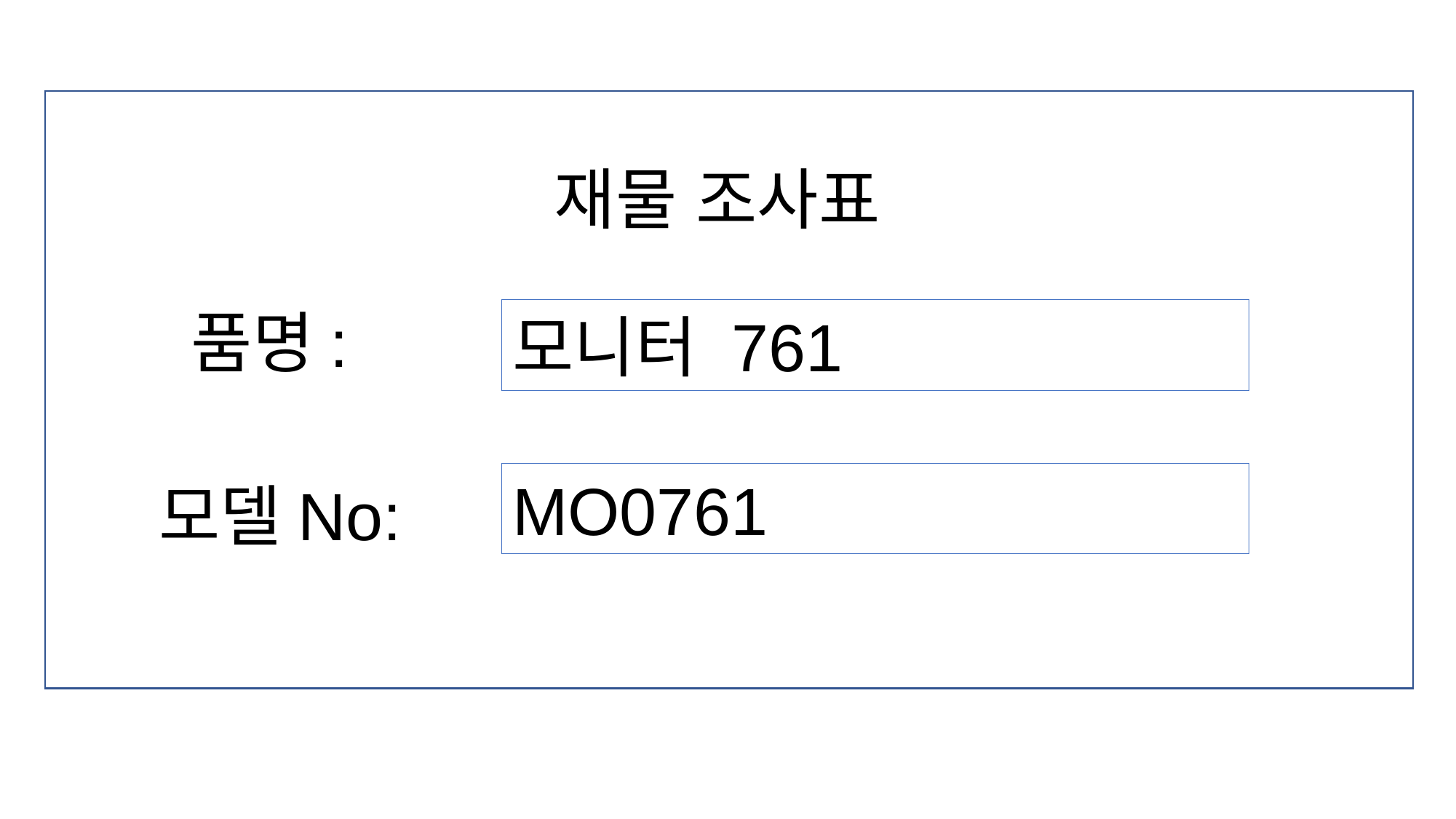

재물 조사표
품명:
모니터 761
MO0761
모델No: